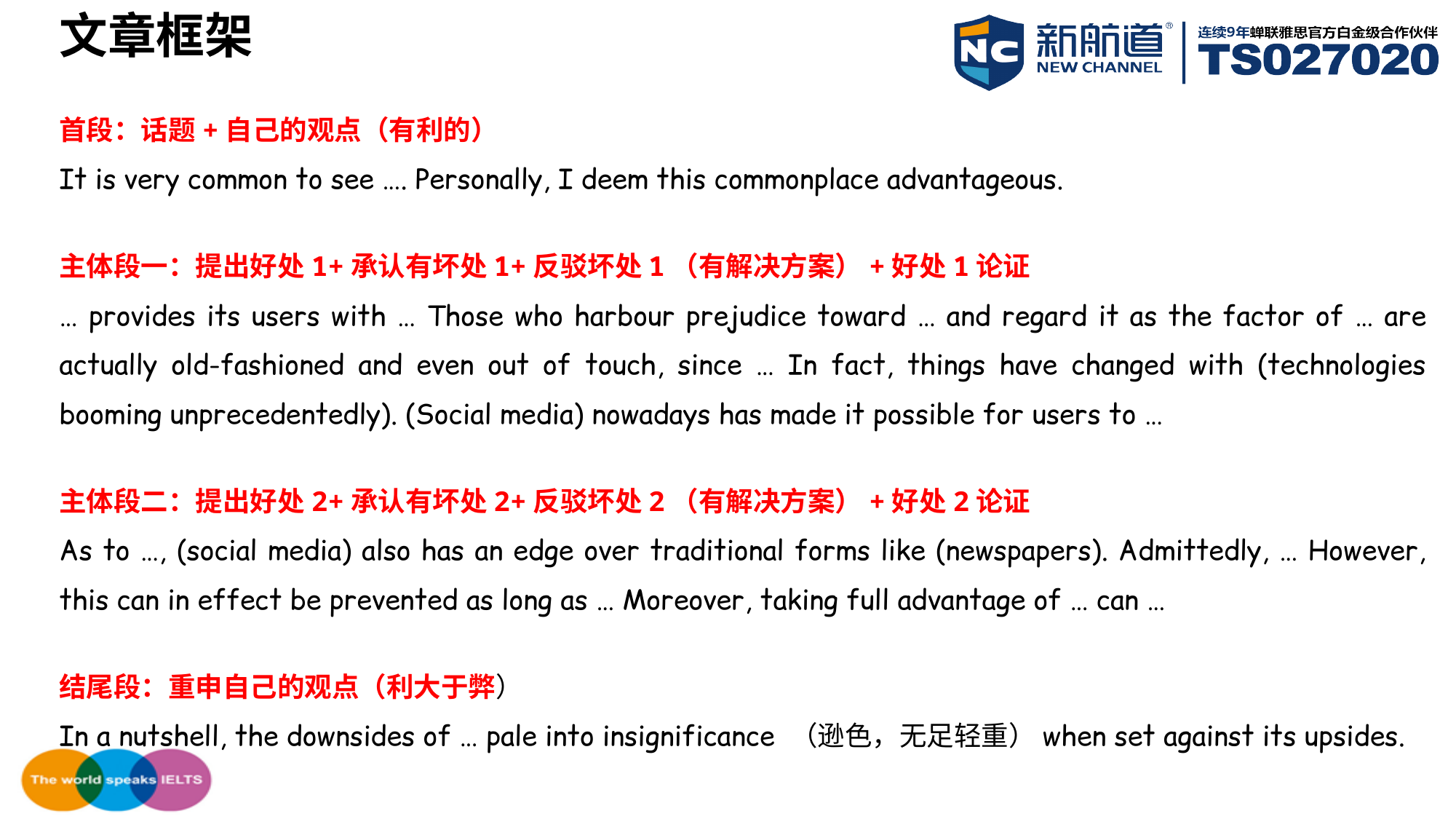

文章框架

首段：话题+自己的观点（有利的）
It is very common to see …. Personally, I deem this commonplace advantageous.

主体段一：提出好处1+承认有坏处1+反驳坏处1（有解决方案）+好处1论证
… provides its users with … Those who harbour prejudice toward … and regard it as the factor of … are actually old-fashioned and even out of touch, since … In fact, things have changed with (technologies booming unprecedentedly). (Social media) nowadays has made it possible for users to …

主体段二：提出好处2+承认有坏处2+反驳坏处2（有解决方案）+好处2论证
As to …, (social media) also has an edge over traditional forms like (newspapers). Admittedly, … However, this can in effect be prevented as long as … Moreover, taking full advantage of … can …

结尾段：重申自己的观点（利大于弊）
In a nutshell, the downsides of … pale into insignificance （逊色，无足轻重）when set against its upsides.